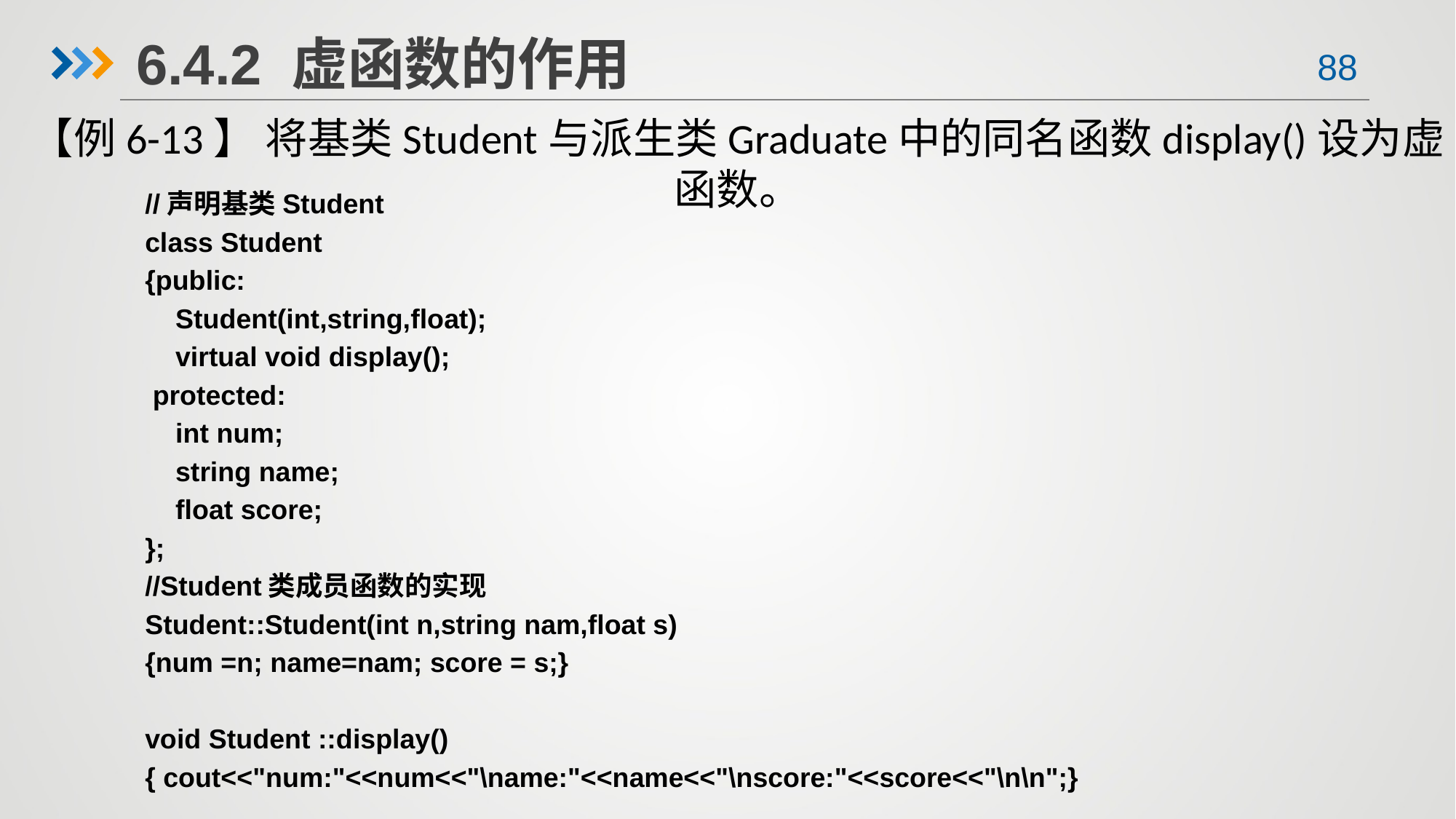

6.4.2 虚函数的作用
【例6-13】 将基类Student与派生类Graduate中的同名函数display()设为虚函数。
//声明基类Student
class Student
{public:
    Student(int,string,float);
    virtual void display();
 protected:
    int num;
    string name;
    float score;
};
//Student类成员函数的实现
Student::Student(int n,string nam,float s)
{num =n; name=nam; score = s;}

void Student ::display()
{ cout<<"num:"<<num<<"\name:"<<name<<"\nscore:"<<score<<"\n\n";}